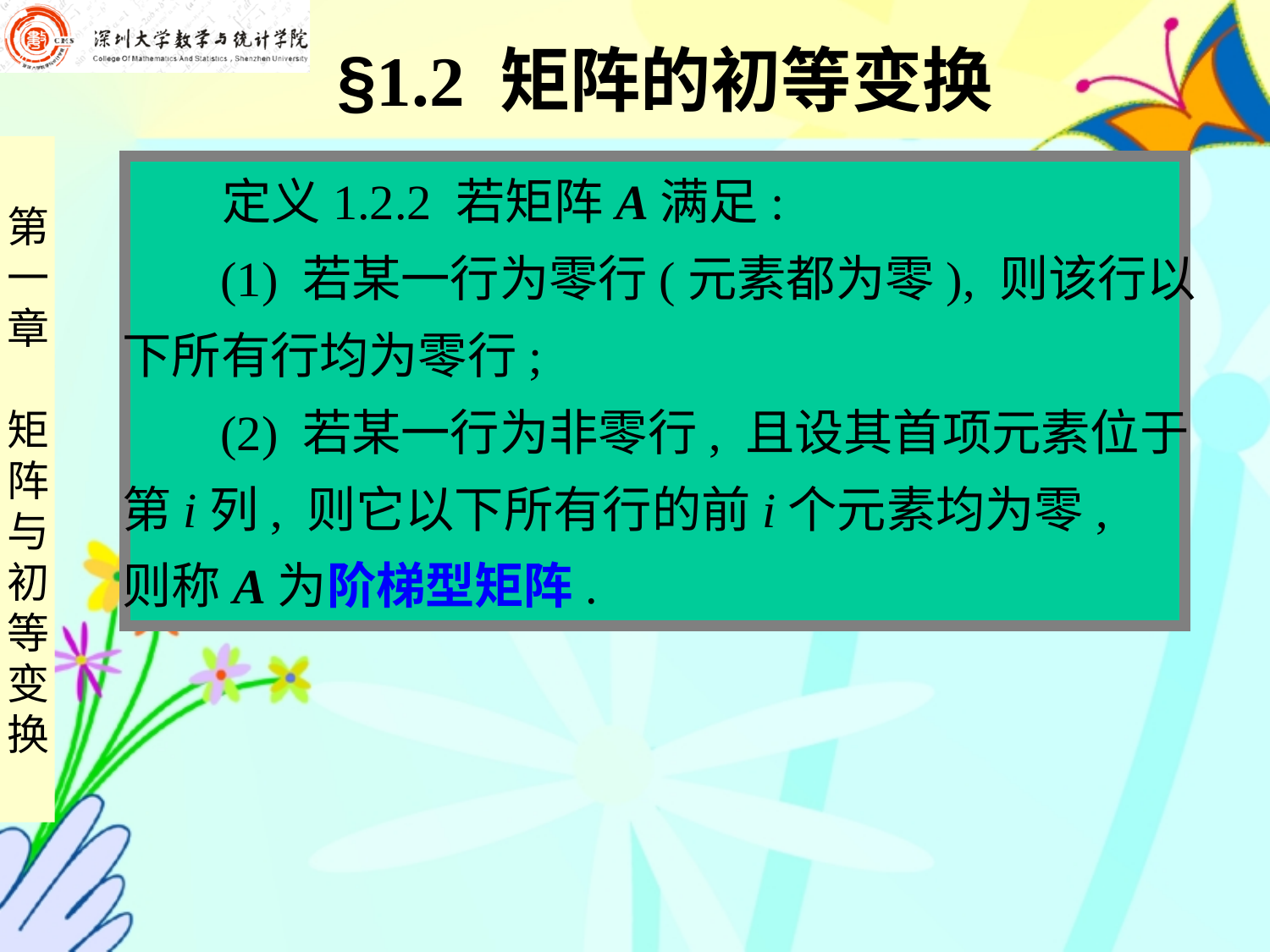

§1.2 矩阵的初等变换
        定义1.2.2 若矩阵A满足:
        (1) 若某一行为零行(元素都为零), 则该行以
下所有行均为零行;
        (2) 若某一行为非零行, 且设其首项元素位于
第i列, 则它以下所有行的前i个元素均为零,
则称A为阶梯型矩阵.